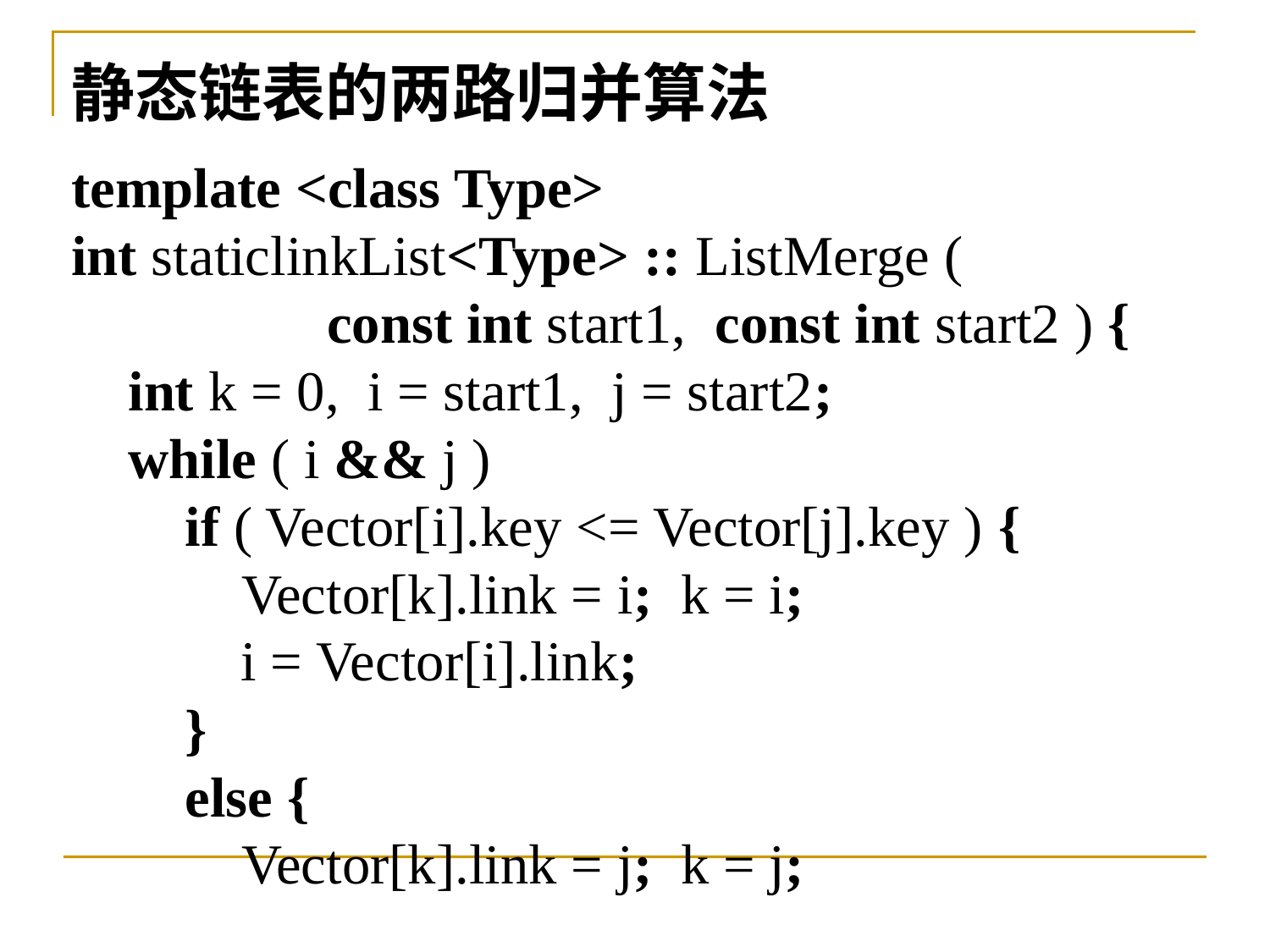

静态链表的两路归并算法

template <class Type>
int staticlinkList<Type> :: ListMerge (
                  const int start1,  const int start2 ) {
    int k = 0,  i = start1,  j = start2;
    while ( i && j )
        if ( Vector[i].key <= Vector[j].key ) {
            Vector[k].link = i;  k = i;
	   i = Vector[i].link;
        }
        else {
            Vector[k].link = j;  k = j;